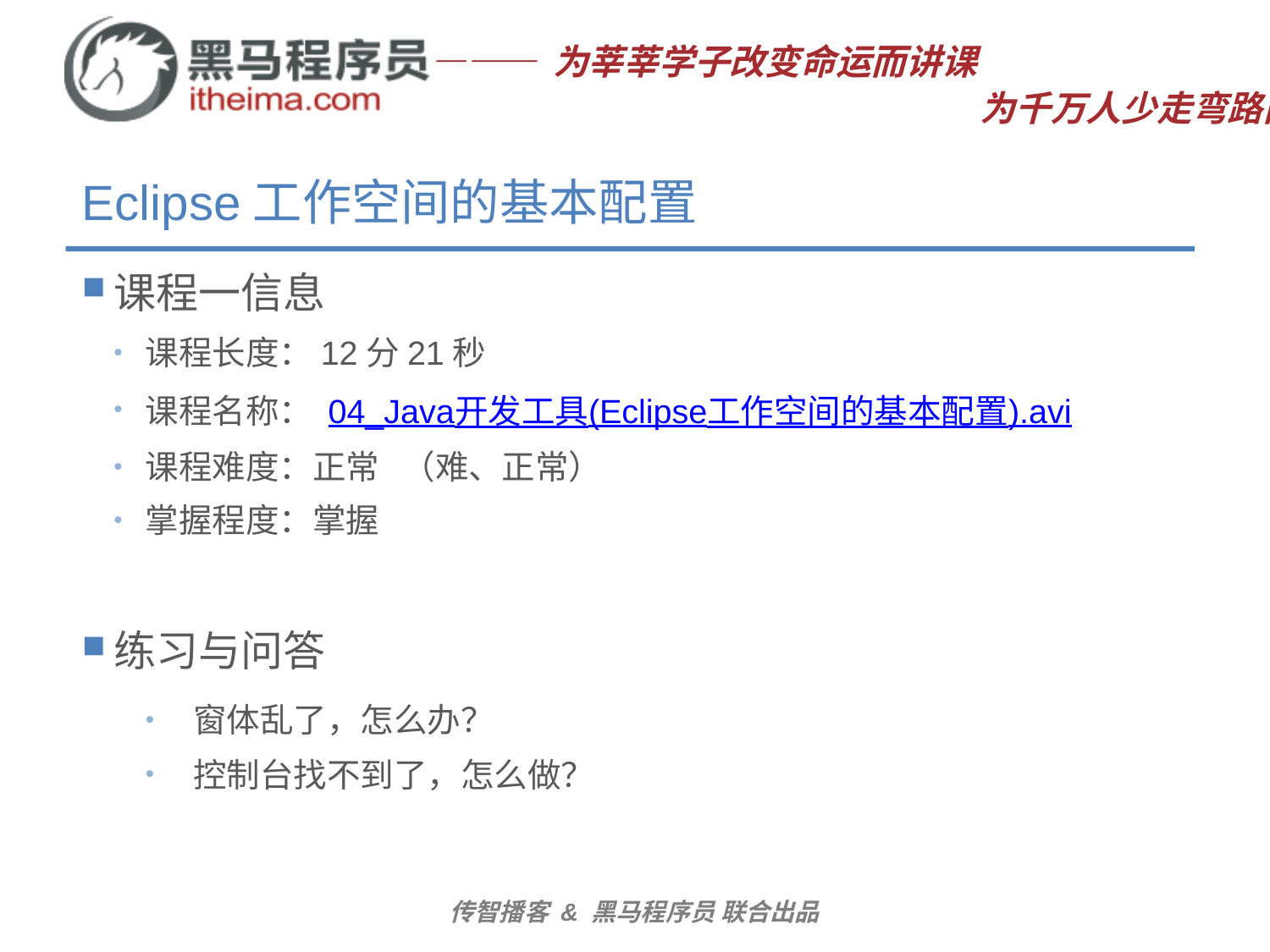

# Eclipse工作空间的基本配置
课程一信息
课程长度：12分21秒
课程名称： 04_Java开发工具(Eclipse工作空间的基本配置).avi
课程难度：正常   （难、正常）
掌握程度：掌握

练习与问答
窗体乱了，怎么办？
控制台找不到了，怎么做？